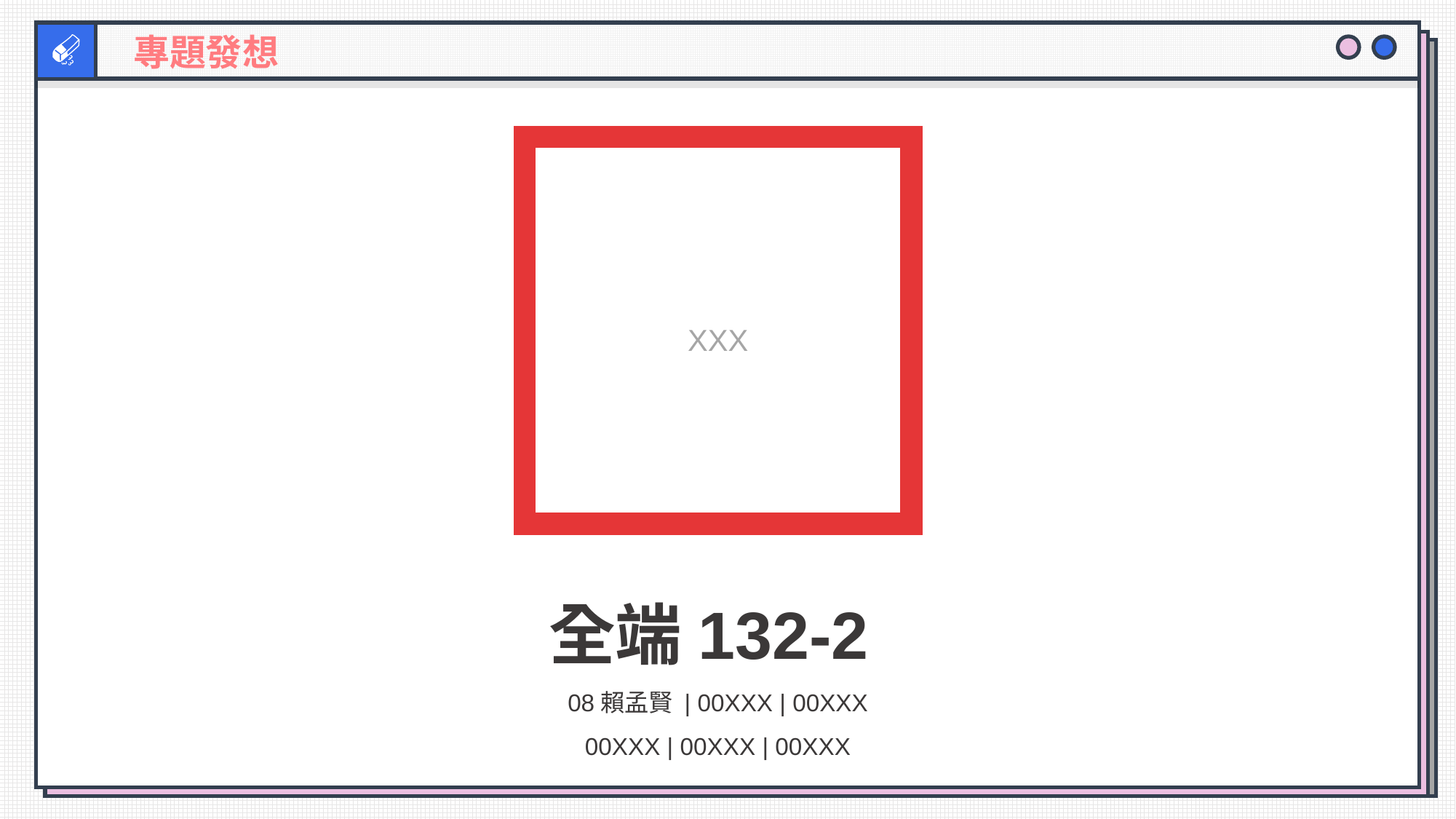

專題發想

XXX
全端132-2
08賴孟賢 | 00XXX | 00XXX
00XXX | 00XXX | 00XXX